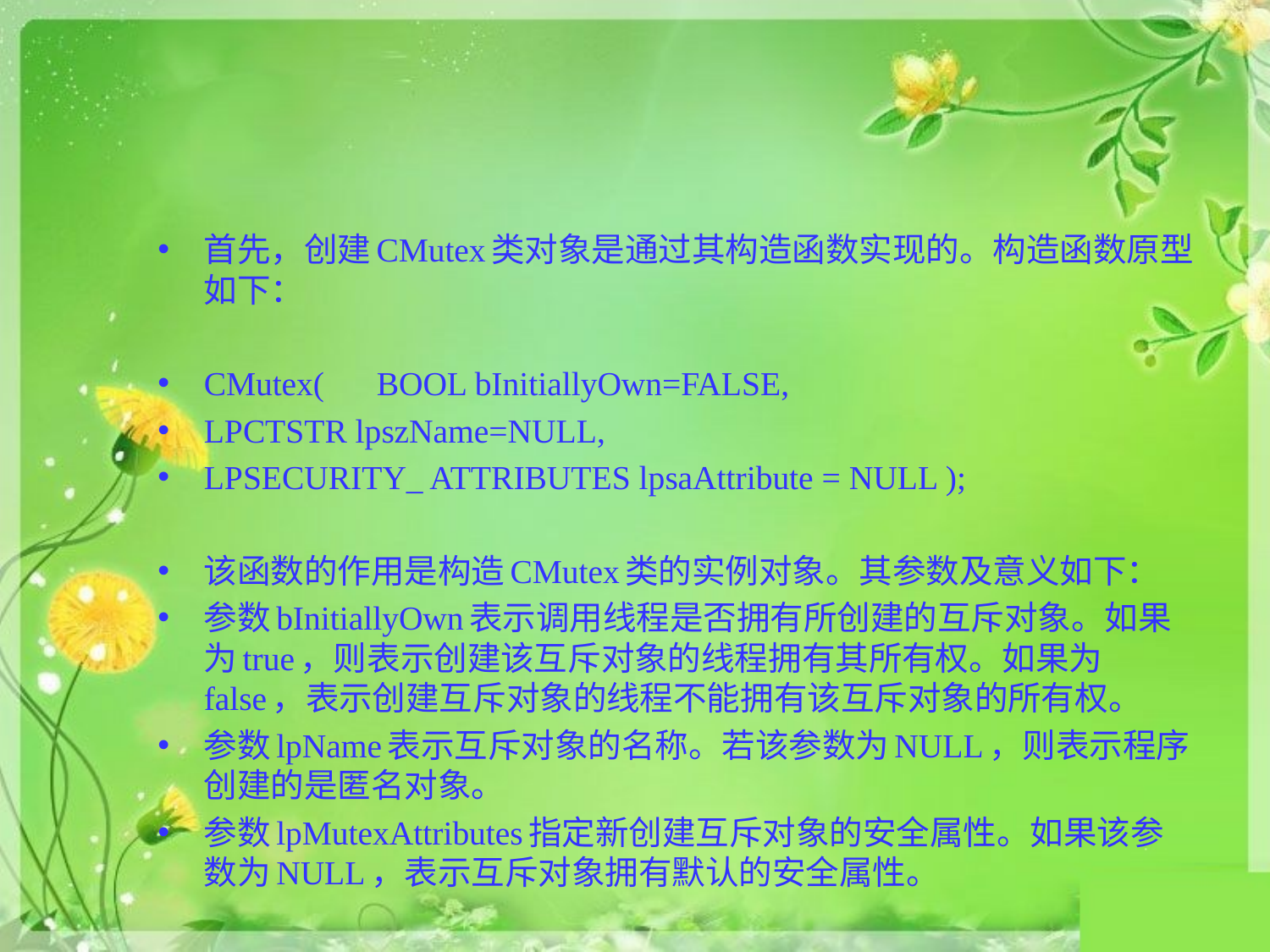

#
首先，创建CMutex类对象是通过其构造函数实现的。构造函数原型如下：

CMutex(	BOOL bInitiallyOwn=FALSE,
LPCTSTR lpszName=NULL,
LPSECURITY_ ATTRIBUTES lpsaAttribute = NULL );

该函数的作用是构造CMutex类的实例对象。其参数及意义如下：
参数bInitiallyOwn表示调用线程是否拥有所创建的互斥对象。如果为true，则表示创建该互斥对象的线程拥有其所有权。如果为false，表示创建互斥对象的线程不能拥有该互斥对象的所有权。
参数lpName表示互斥对象的名称。若该参数为NULL，则表示程序创建的是匿名对象。
参数lpMutexAttributes指定新创建互斥对象的安全属性。如果该参数为NULL，表示互斥对象拥有默认的安全属性。